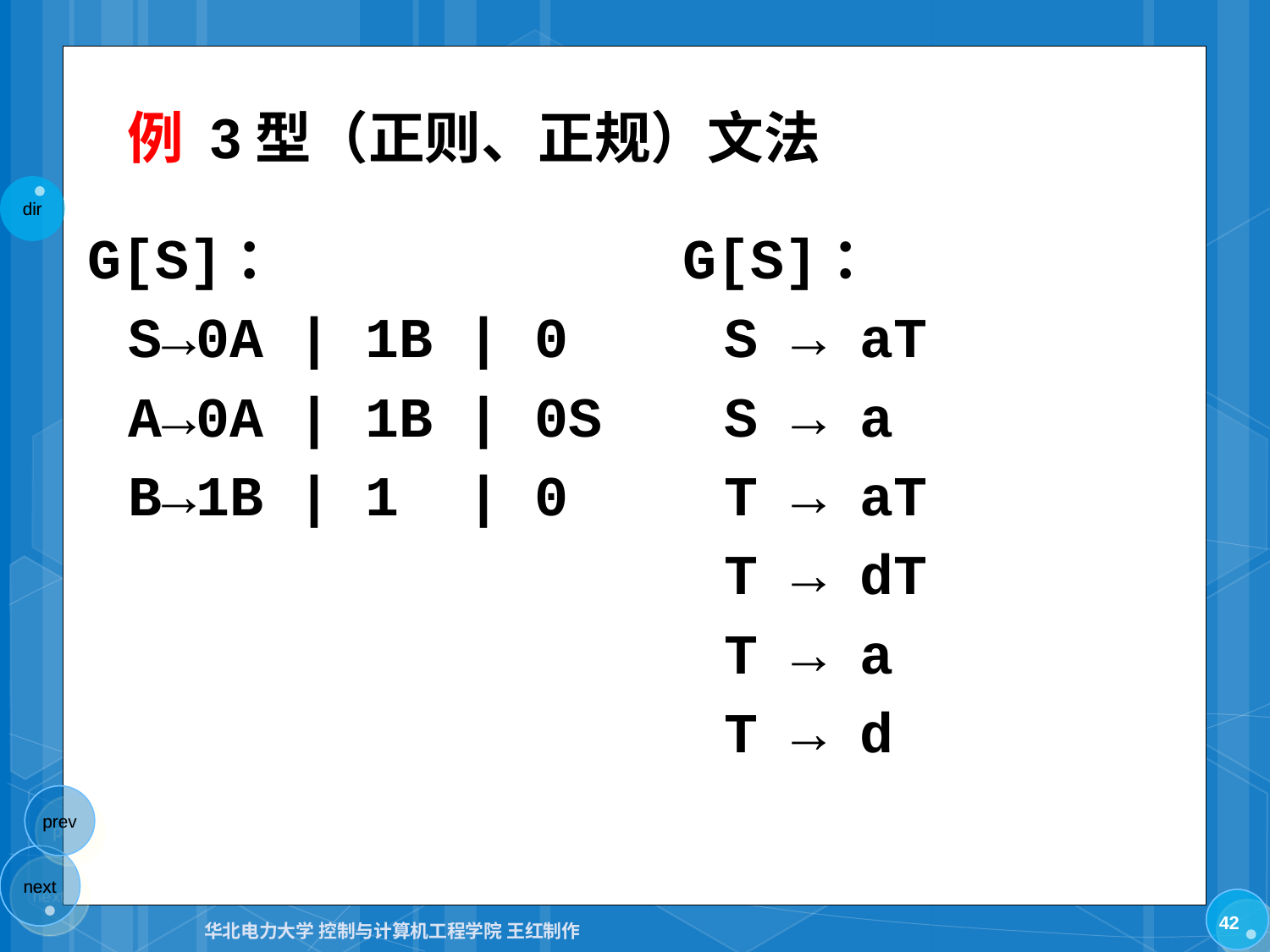

# 例 3型（正则、正规）文法
G[S]：
S→0A | 1B | 0
A→0A | 1B | 0S
B→1B | 1  | 0
G[S]：
S → aT
S → a
T → aT
T → dT
T → a
T → d
42
华北电力大学 控制与计算机工程学院 王红制作